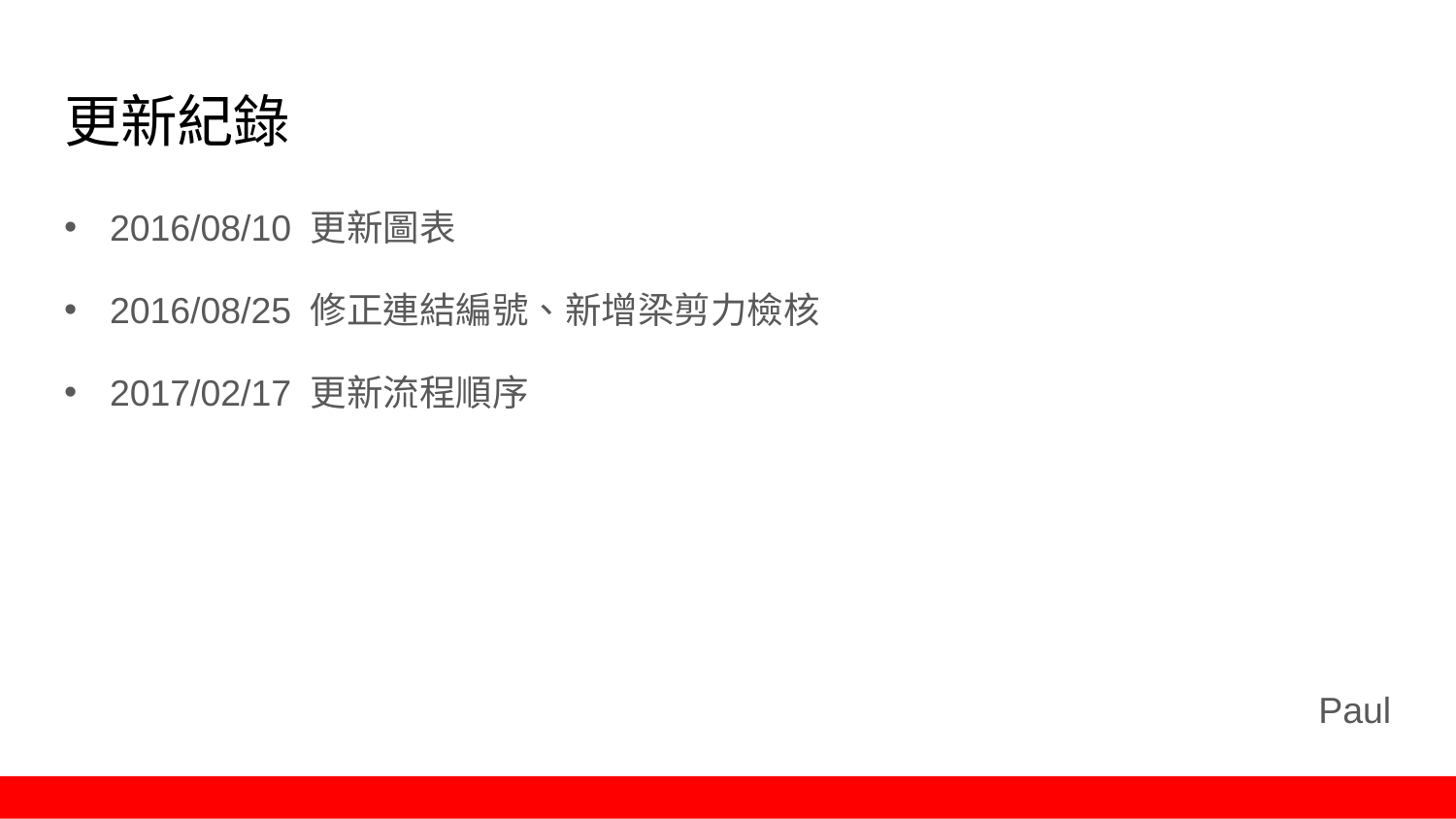

# 更新紀錄
2016/08/10 更新圖表
2016/08/25 修正連結編號、新增梁剪力檢核
2017/02/17 更新流程順序
Paul